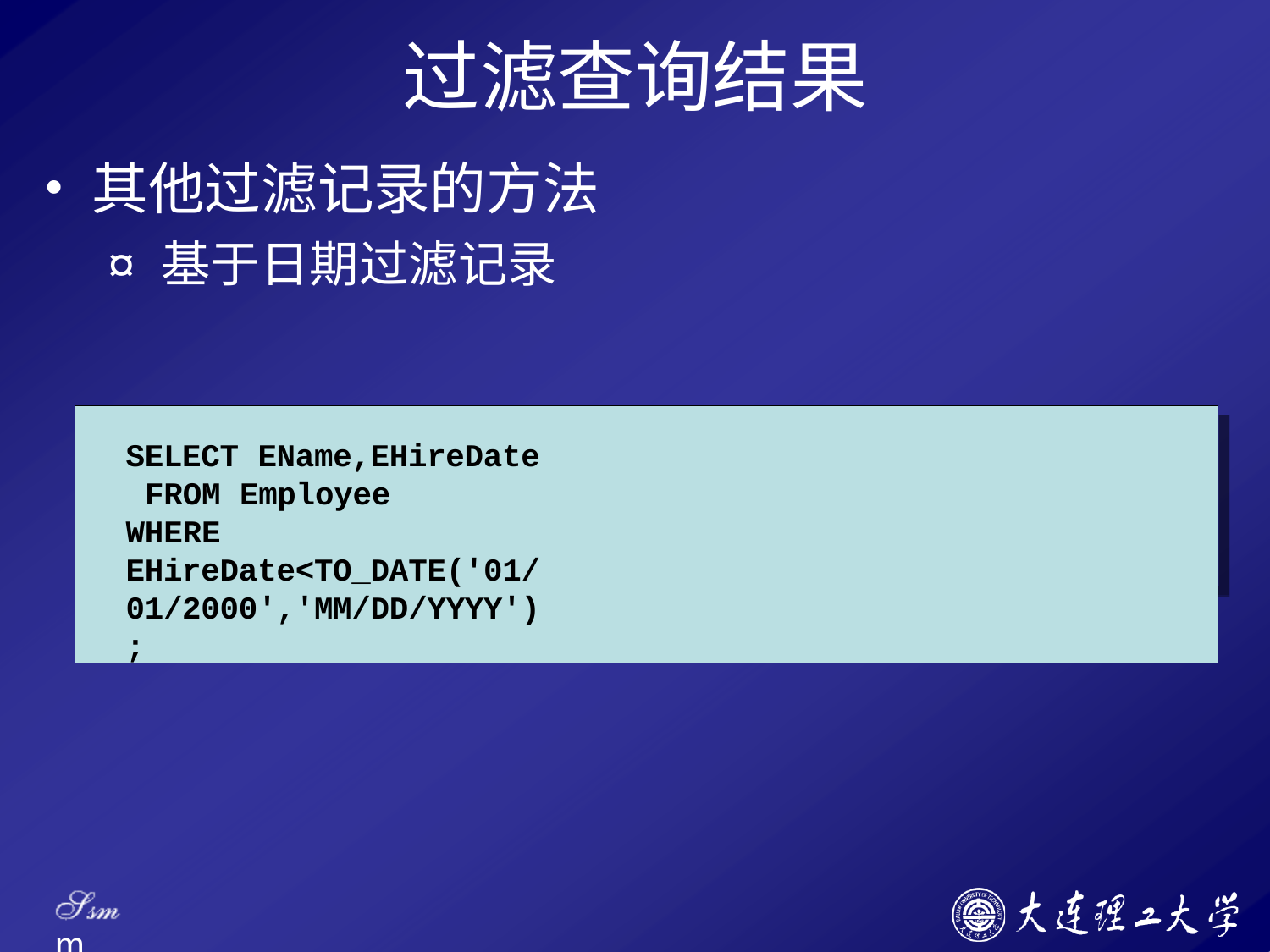

# 过滤查询结果
其他过滤记录的方法
¤ 基于日期过滤记录
SELECT EName,EHireDate  FROM Employee
WHERE EHireDate<TO_DATE('01/01/2000','MM/DD/YYYY');

Ssm